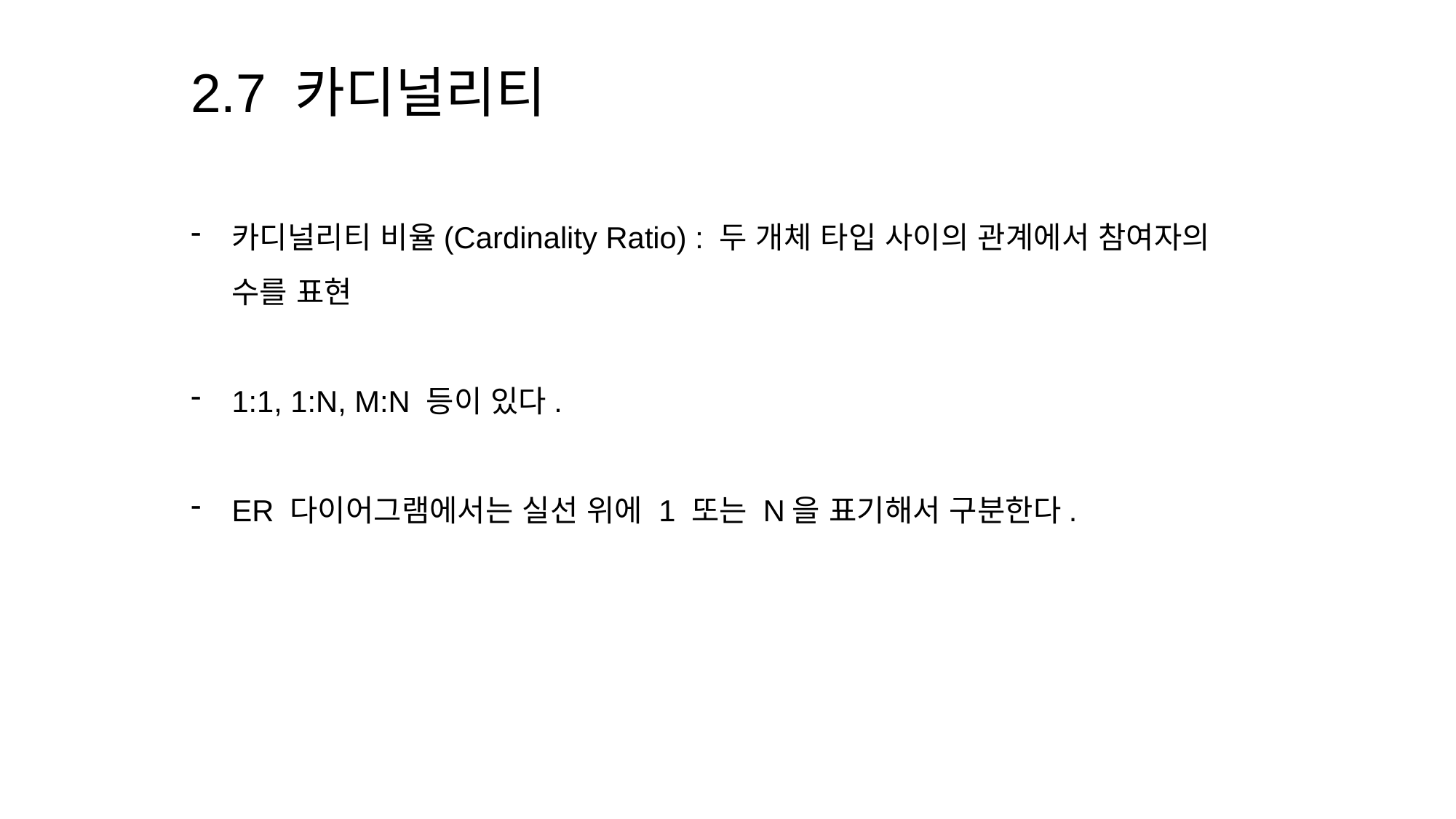

2.7 카디널리티
카디널리티 비율(Cardinality Ratio) : 두 개체 타입 사이의 관계에서 참여자의 수를 표현

1:1, 1:N, M:N 등이 있다.

ER 다이어그램에서는 실선 위에 1 또는 N을 표기해서 구분한다.